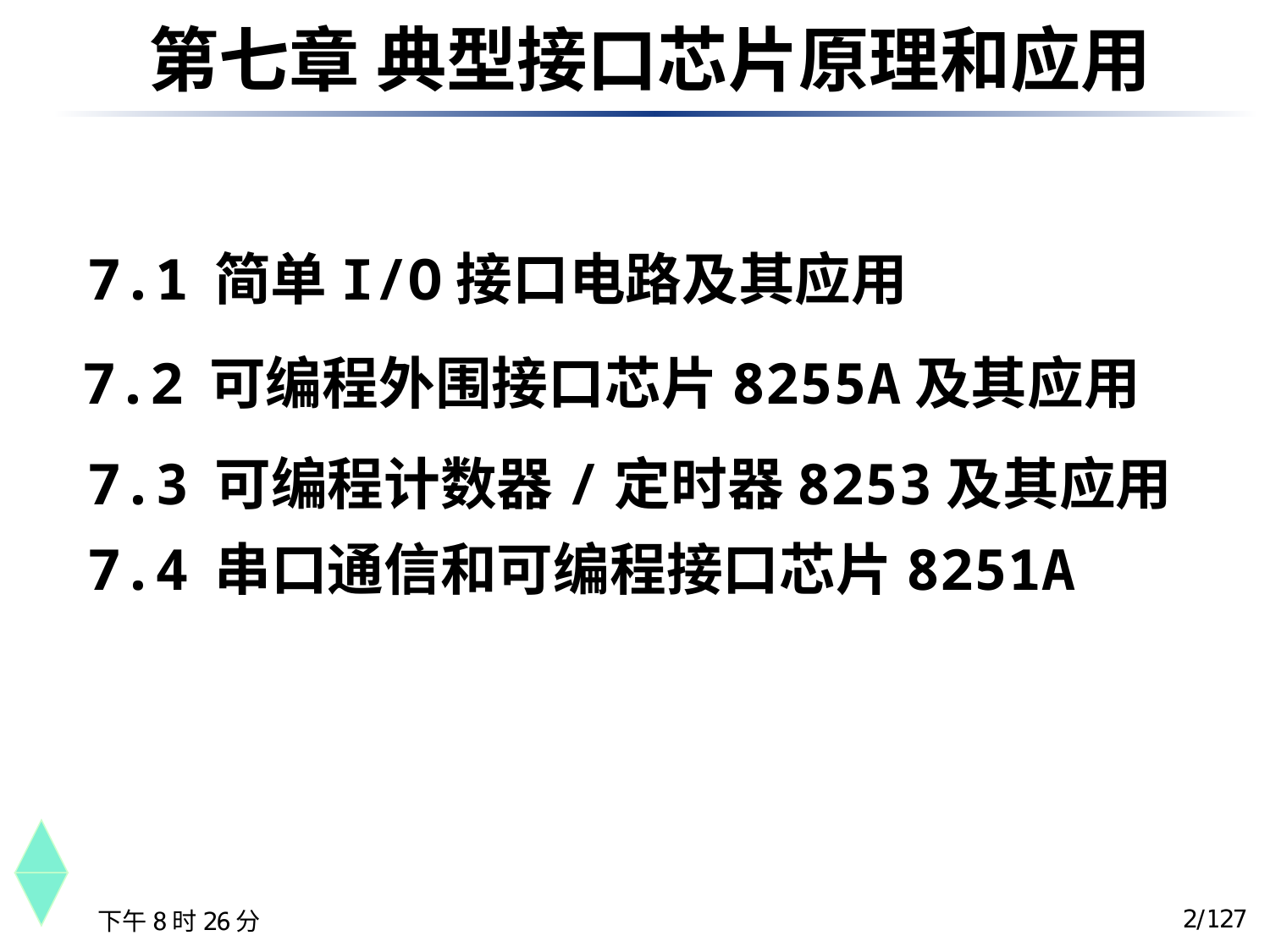

第七章 典型接口芯片原理和应用
7.1	简单I/O接口电路及其应用
7.2	可编程外围接口芯片8255A及其应用
7.3	可编程计数器/定时器8253及其应用
7.4	串口通信和可编程接口芯片8251A
2/127
下午8时26分